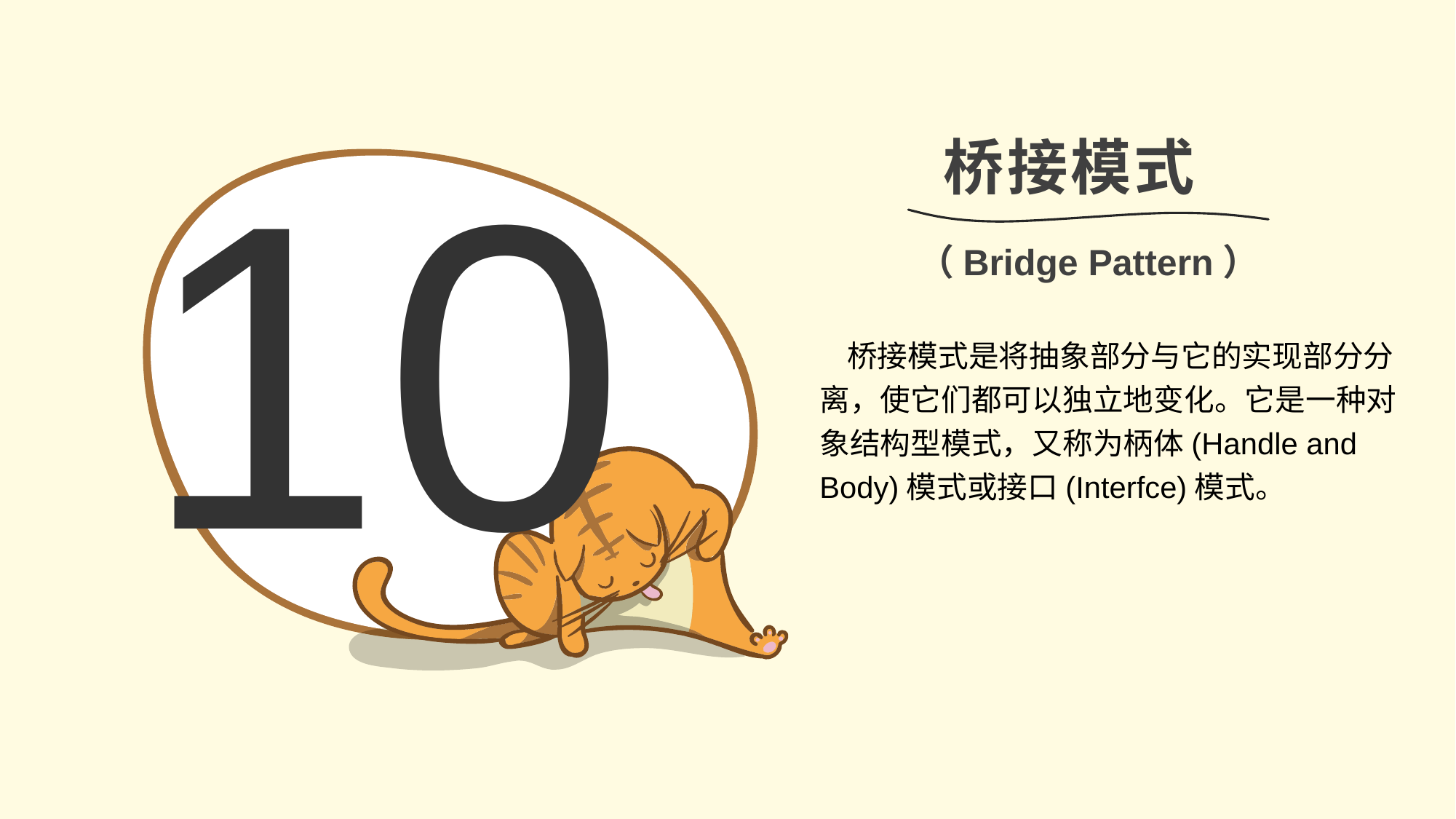

10
桥接模式

（Bridge Pattern）

   桥接模式是将抽象部分与它的实现部分分离，使它们都可以独立地变化。它是一种对象结构型模式，又称为柄体(Handle and Body)模式或接口(Interfce)模式。